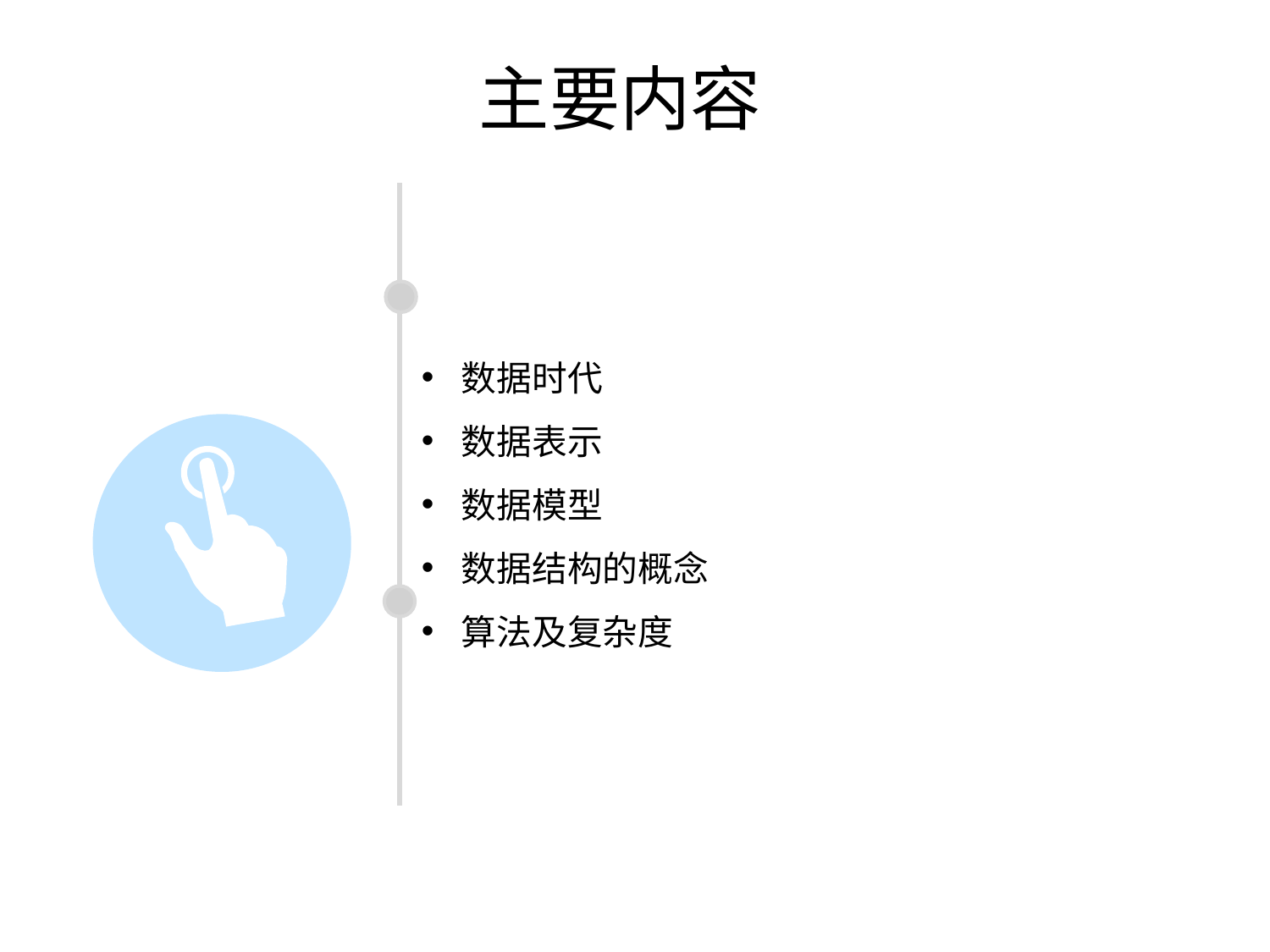

# 主要内容

数据时代
数据表示
数据模型
数据结构的概念
算法及复杂度